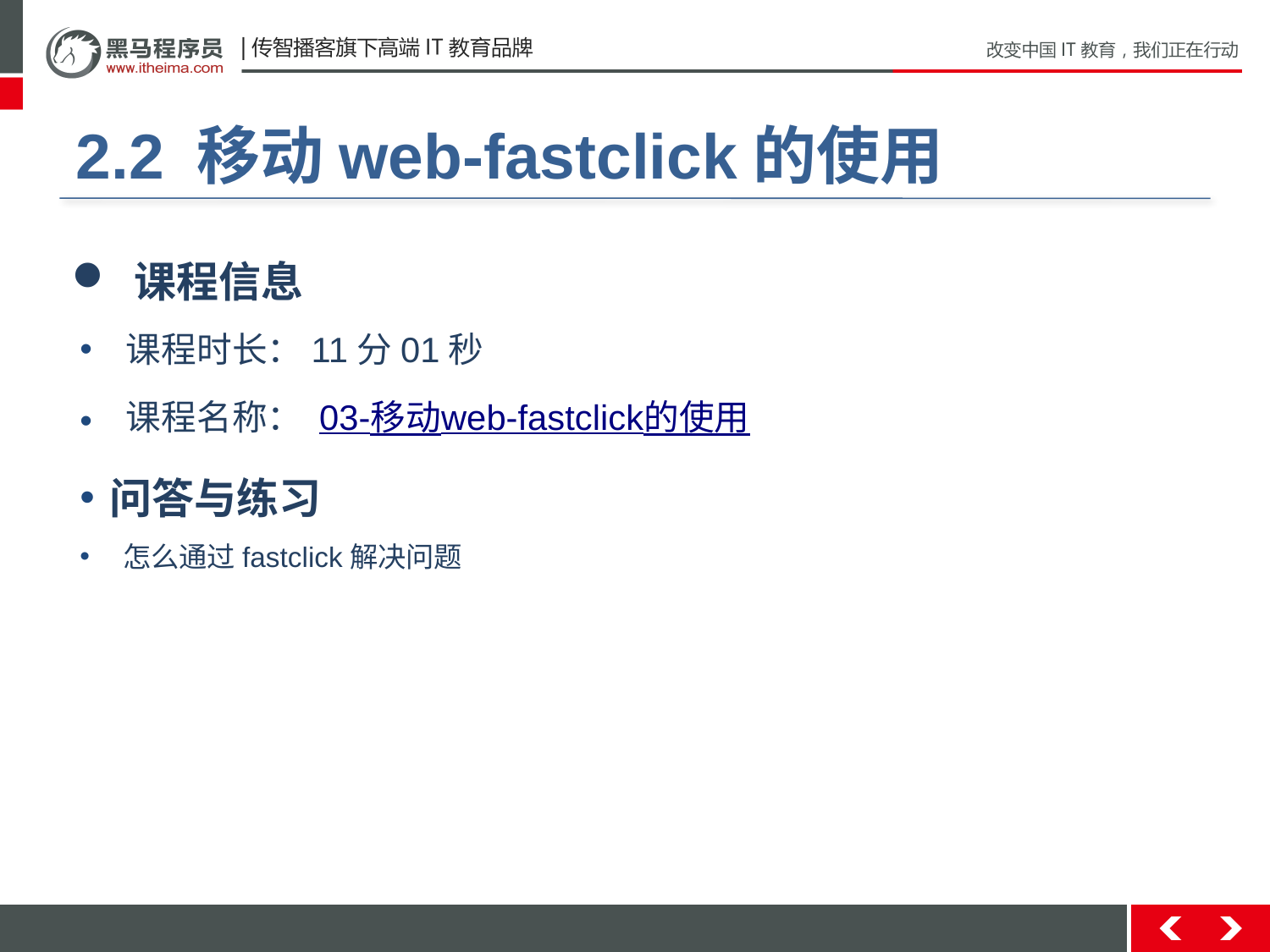

#
2.2 移动web-fastclick的使用
 课程信息
 课程时长：11分01秒
 课程名称： 03-移动web-fastclick的使用
问答与练习
 怎么通过fastclick解决问题